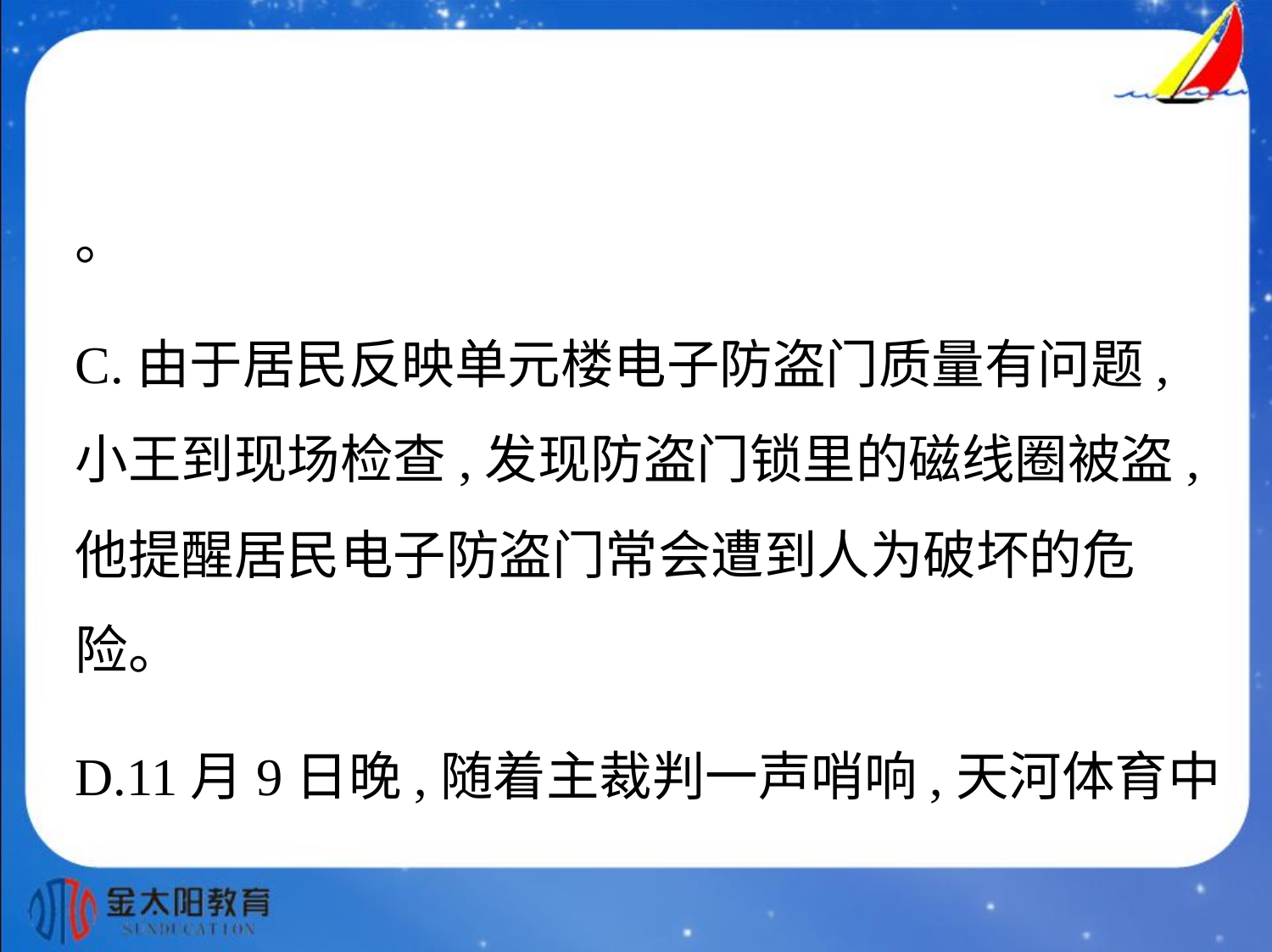

。
C.由于居民反映单元楼电子防盗门质量有问题,
小王到现场检查,发现防盗门锁里的磁线圈被盗,
他提醒居民电子防盗门常会遭到人为破坏的危
险。
D.11月9日晚,随着主裁判一声哨响,天河体育中